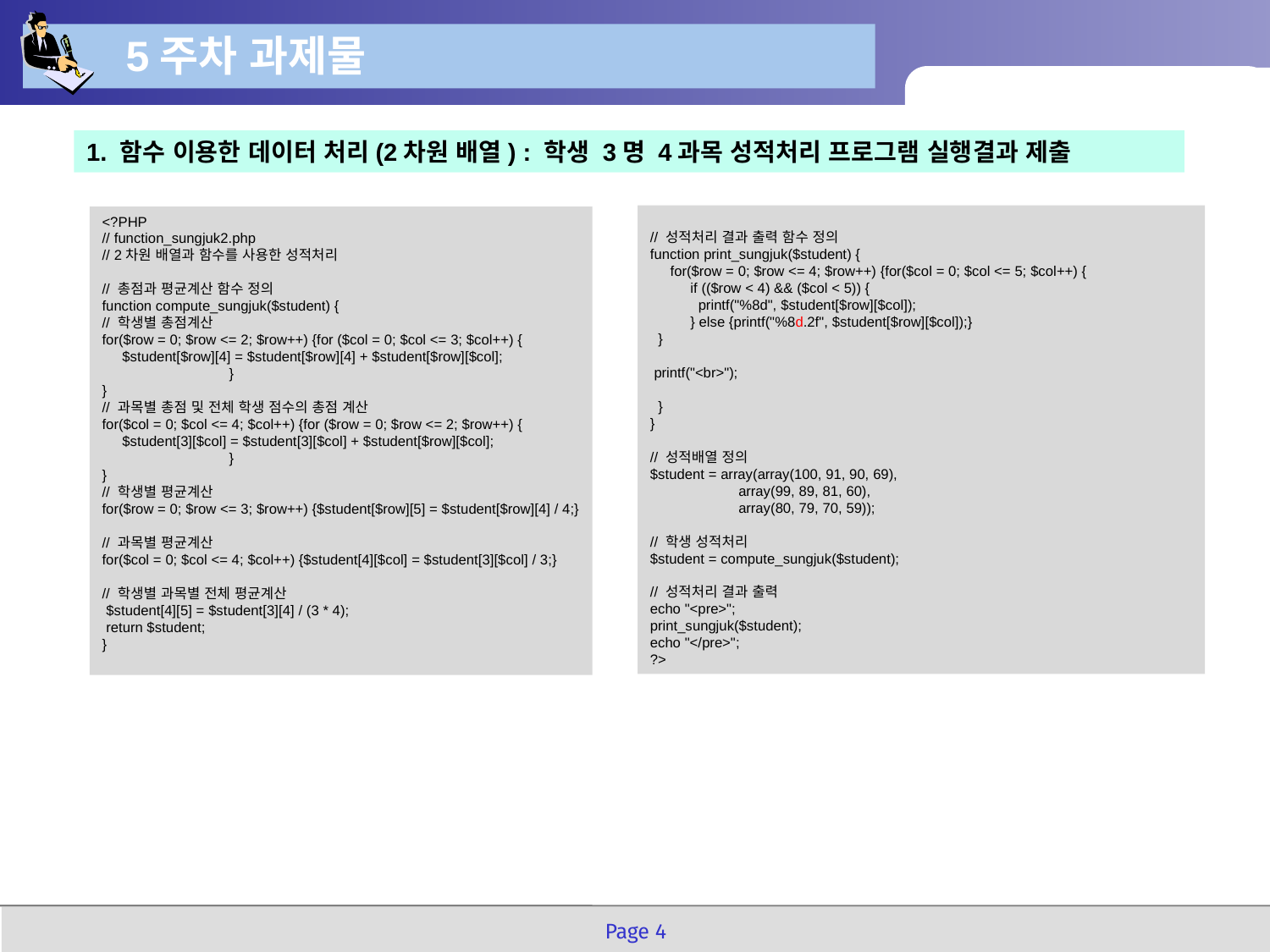

5주차 과제물
1. 함수 이용한 데이터 처리(2차원 배열) : 학생 3명 4과목 성적처리 프로그램 실행결과 제출

// 성적처리 결과 출력 함수 정의
function print_sungjuk($student) {
     for($row = 0; $row <= 4; $row++) {for($col = 0; $col <= 5; $col++) {
          if (($row < 4) && ($col < 5)) {
            printf("%8d", $student[$row][$col]);
          } else {printf("%8d.2f", $student[$row][$col]);}
  }

 printf("<br>");

  }
}

// 성적배열 정의
$student = array(array(100, 91, 90, 69),
                      array(99, 89, 81, 60),
                      array(80, 79, 70, 59));

// 학생 성적처리
$student = compute_sungjuk($student);

// 성적처리 결과 출력
echo "<pre>";
print_sungjuk($student);
echo "</pre>";
?>
<?PHP
// function_sungjuk2.php
// 2차원 배열과 함수를 사용한 성적처리

// 총점과 평균계산 함수 정의
function compute_sungjuk($student) {
// 학생별 총점계산
for($row = 0; $row <= 2; $row++) {for ($col = 0; $col <= 3; $col++) {
     $student[$row][4] = $student[$row][4] + $student[$row][$col];
	}
}
// 과목별 총점 및 전체 학생 점수의 총점 계산
for($col = 0; $col <= 4; $col++) {for ($row = 0; $row <= 2; $row++) {
     $student[3][$col] = $student[3][$col] + $student[$row][$col];
	}
}
// 학생별 평균계산
for($row = 0; $row <= 3; $row++) {$student[$row][5] = $student[$row][4] / 4;}

// 과목별 평균계산
for($col = 0; $col <= 4; $col++) {$student[4][$col] = $student[3][$col] / 3;}

// 학생별 과목별 전체 평균계산
 $student[4][5] = $student[3][4] / (3 * 4);
 return $student;
}

Page 4